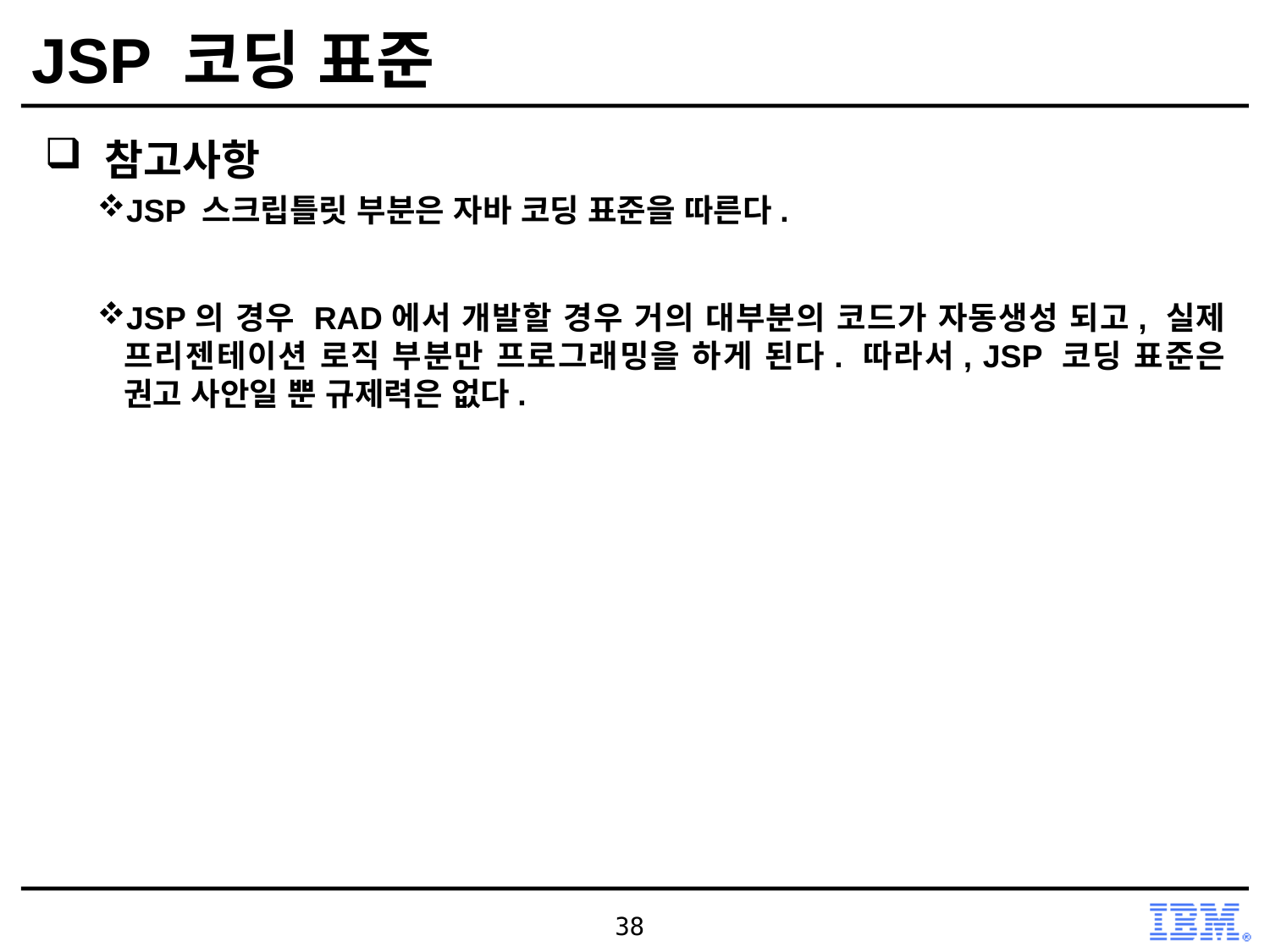

# JSP 코딩 표준
 참고사항
JSP 스크립틀릿 부분은 자바 코딩 표준을 따른다.

JSP의 경우 RAD에서 개발할 경우 거의 대부분의 코드가 자동생성 되고, 실제 프리젠테이션 로직 부분만 프로그래밍을 하게 된다. 따라서, JSP 코딩 표준은 권고 사안일 뿐 규제력은 없다.
38